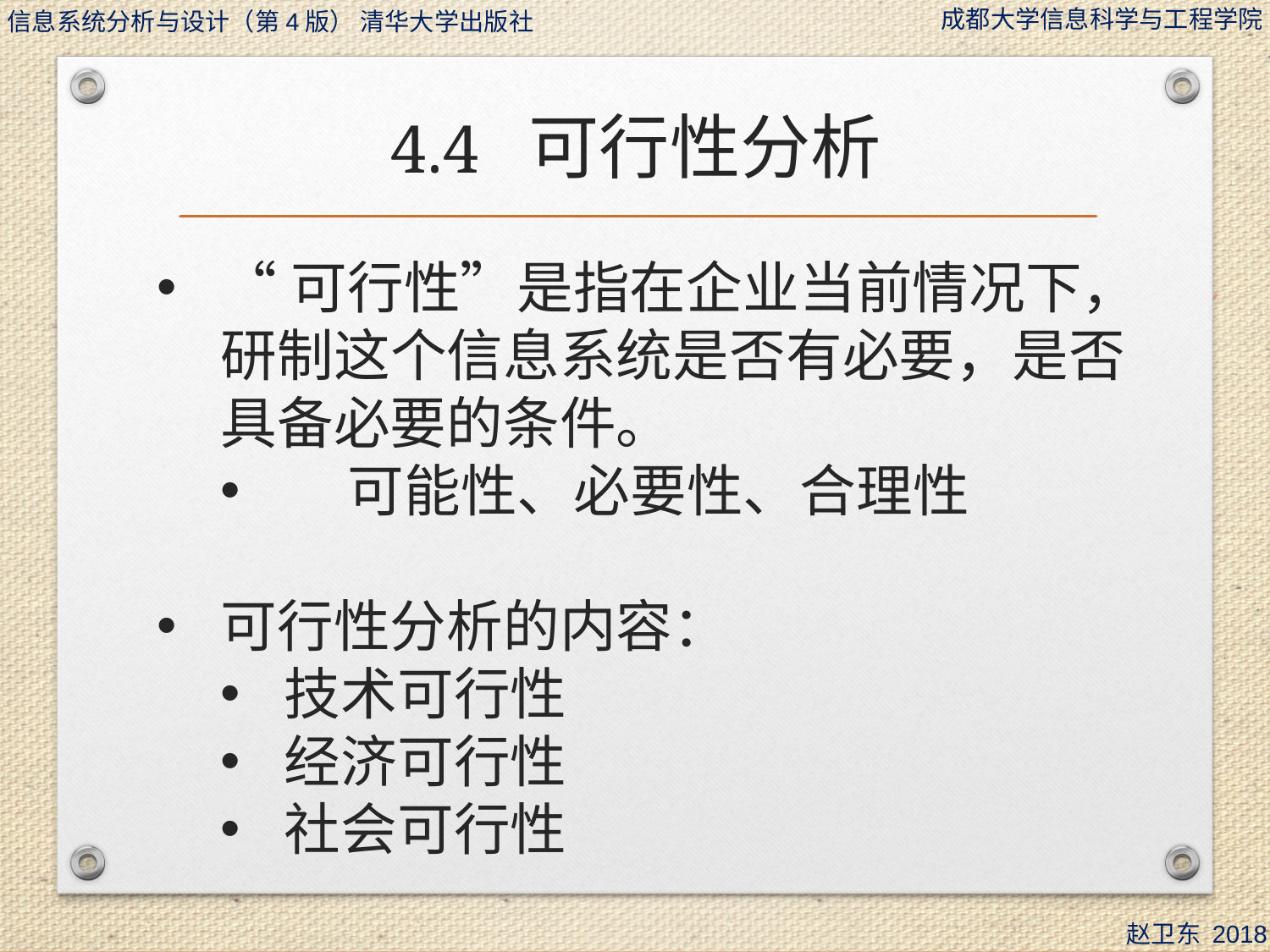

# 4.4  可行性分析
“可行性”是指在企业当前情况下，研制这个信息系统是否有必要，是否具备必要的条件。
	可能性、必要性、合理性

可行性分析的内容：
技术可行性
经济可行性
社会可行性